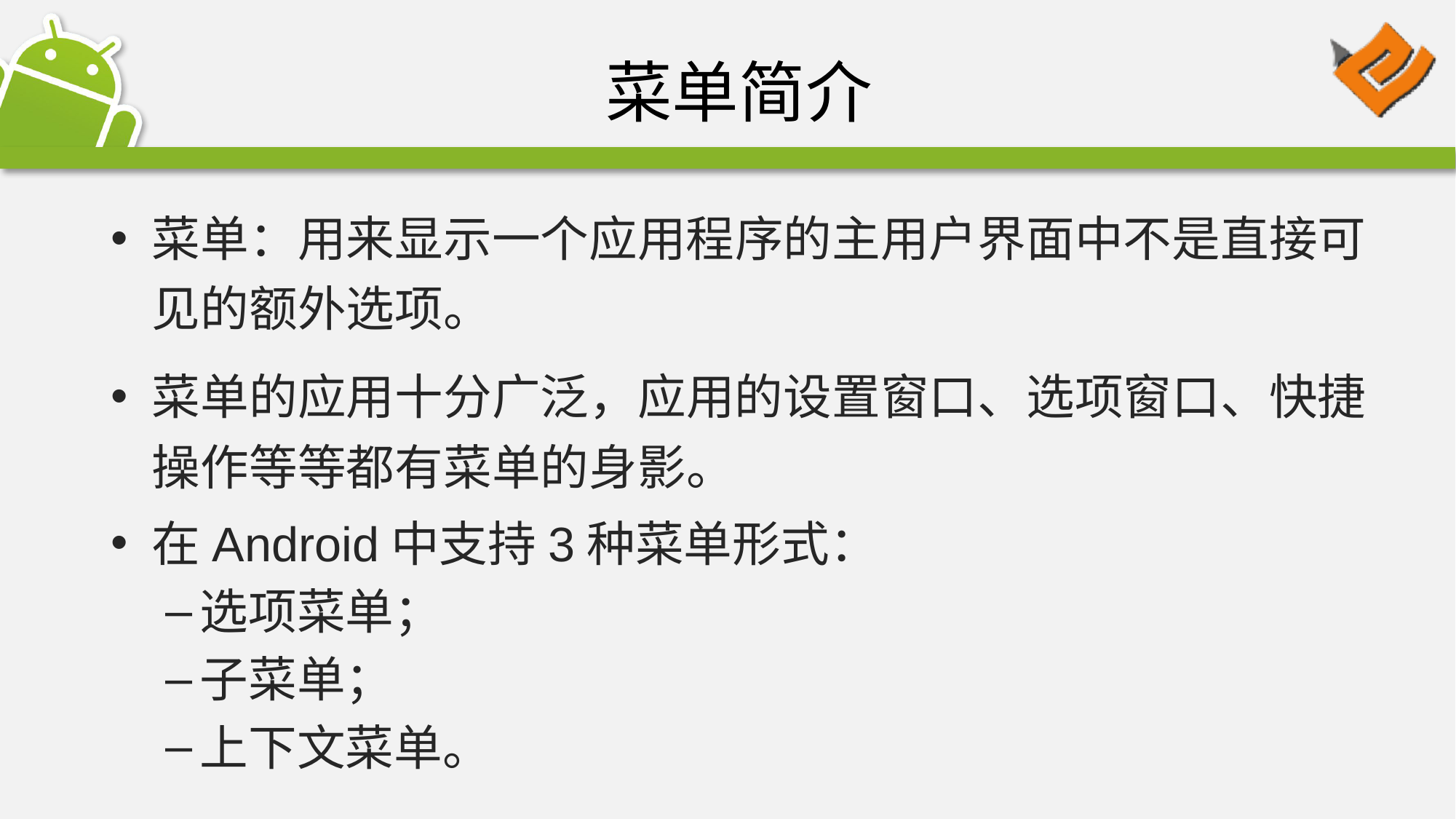

# 菜单简介
菜单：用来显示一个应用程序的主用户界面中不是直接可见的额外选项。
菜单的应用十分广泛，应用的设置窗口、选项窗口、快捷操作等等都有菜单的身影。
在Android中支持3种菜单形式：
选项菜单；
子菜单；
上下文菜单。